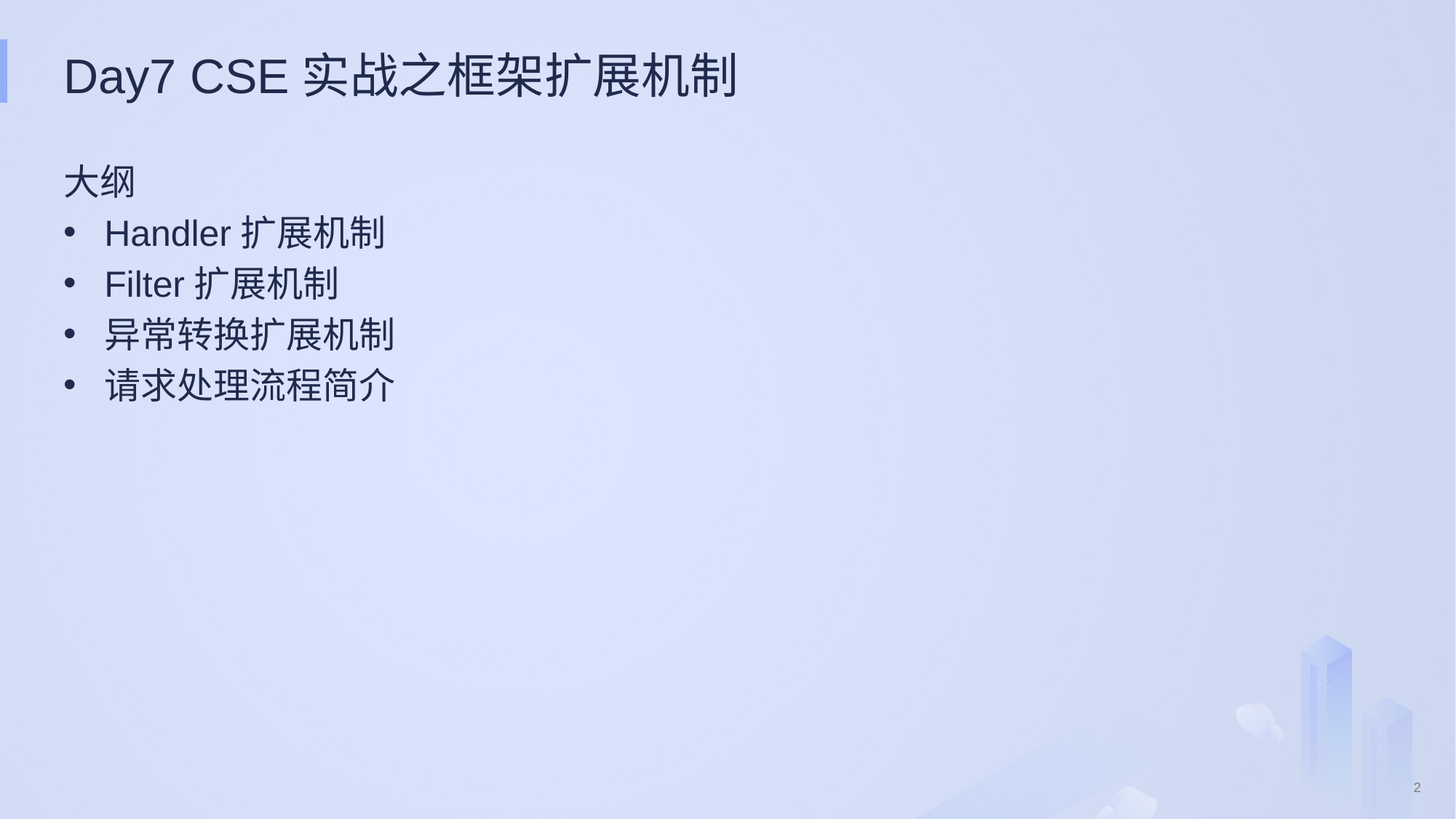

# Day7 CSE实战之框架扩展机制
大纲
Handler扩展机制
Filter扩展机制
异常转换扩展机制
请求处理流程简介